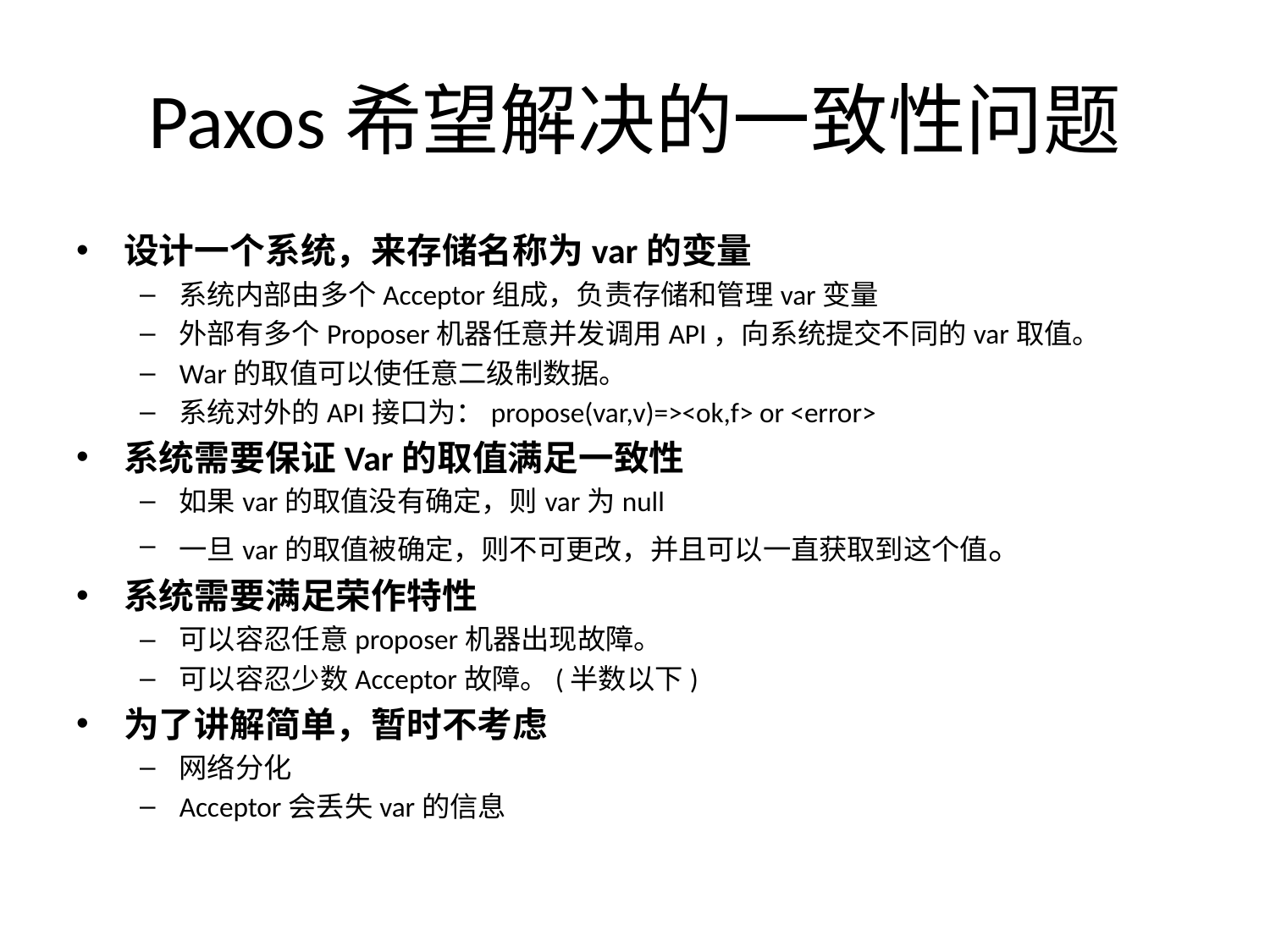

# Paxos希望解决的一致性问题
设计一个系统，来存储名称为var的变量
系统内部由多个Acceptor组成，负责存储和管理var变量
外部有多个Proposer机器任意并发调用API，向系统提交不同的var取值。
War的取值可以使任意二级制数据。
系统对外的API接口为：propose(var,v)=><ok,f> or <error>
系统需要保证Var的取值满足一致性
如果var的取值没有确定，则var为null
一旦var的取值被确定，则不可更改，并且可以一直获取到这个值。
系统需要满足荣作特性
可以容忍任意proposer机器出现故障。
可以容忍少数Acceptor故障。(半数以下)
为了讲解简单，暂时不考虑
网络分化
Acceptor会丢失var的信息